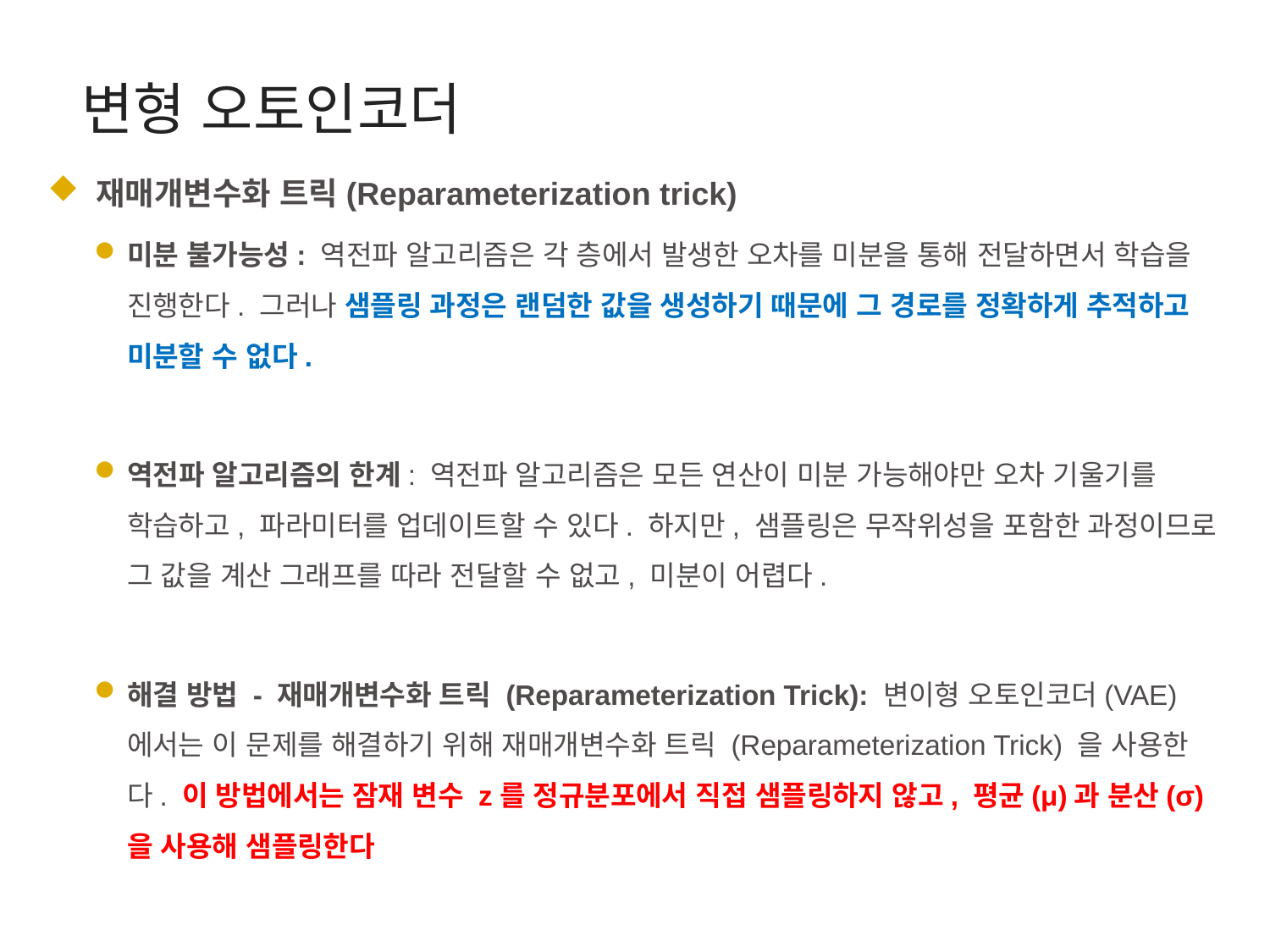

변형 오토인코더
 재매개변수화 트릭(Reparameterization trick)
미분 불가능성: 역전파 알고리즘은 각 층에서 발생한 오차를 미분을 통해 전달하면서 학습을 진행한다. 그러나 샘플링 과정은 랜덤한 값을 생성하기 때문에 그 경로를 정확하게 추적하고 미분할 수 없다.

역전파 알고리즘의 한계: 역전파 알고리즘은 모든 연산이 미분 가능해야만 오차 기울기를 학습하고, 파라미터를 업데이트할 수 있다. 하지만, 샘플링은 무작위성을 포함한 과정이므로 그 값을 계산 그래프를 따라 전달할 수 없고, 미분이 어렵다.

해결 방법 - 재매개변수화 트릭 (Reparameterization Trick): 변이형 오토인코더(VAE)에서는 이 문제를 해결하기 위해 재매개변수화 트릭 (Reparameterization Trick) 을 사용한다. 이 방법에서는 잠재 변수 z를 정규분포에서 직접 샘플링하지 않고, 평균(μ)과 분산(σ)을 사용해 샘플링한다